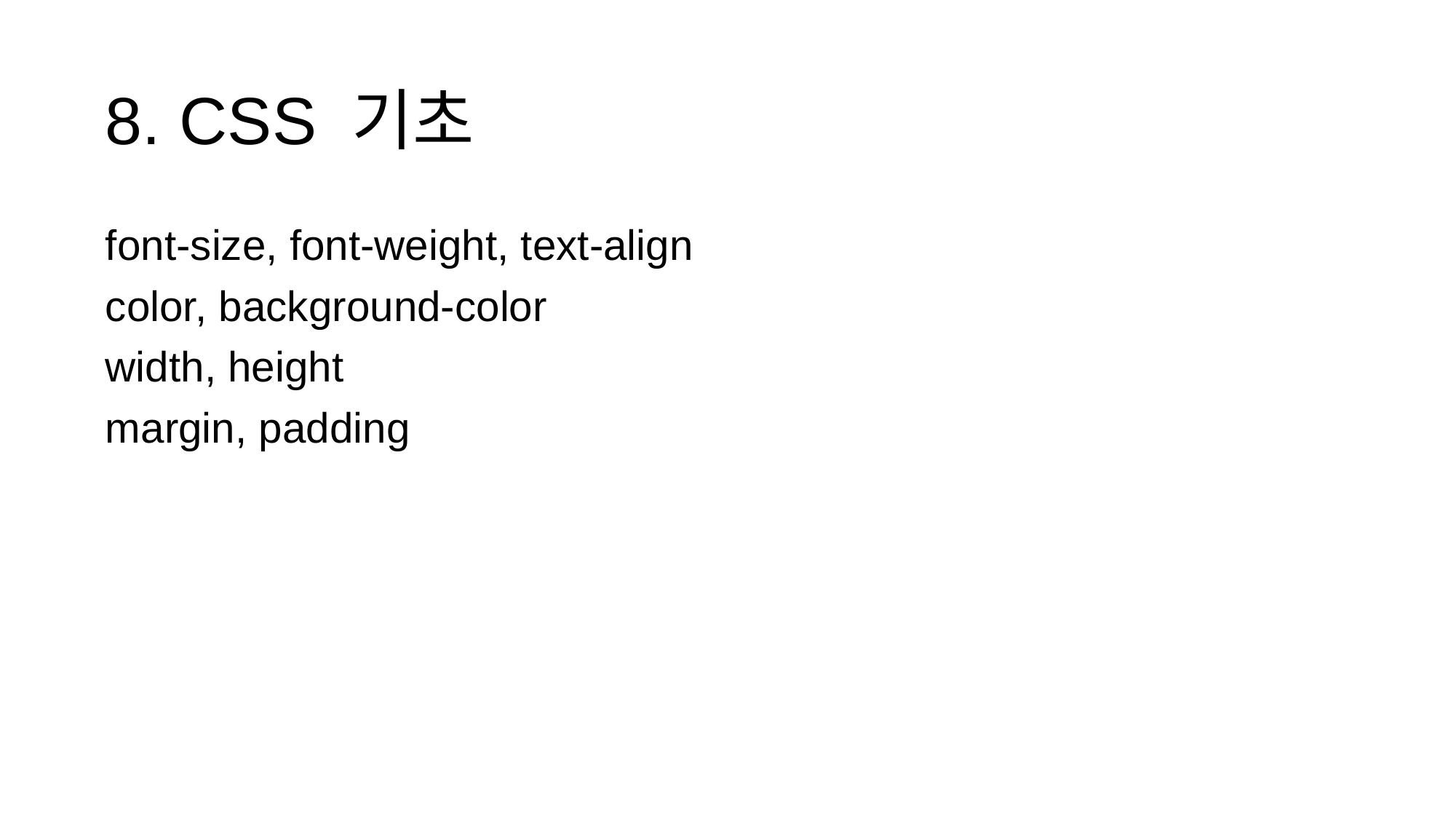

# 8. CSS 기초
font-size, font-weight, text-align
color, background-color
width, height
margin, padding